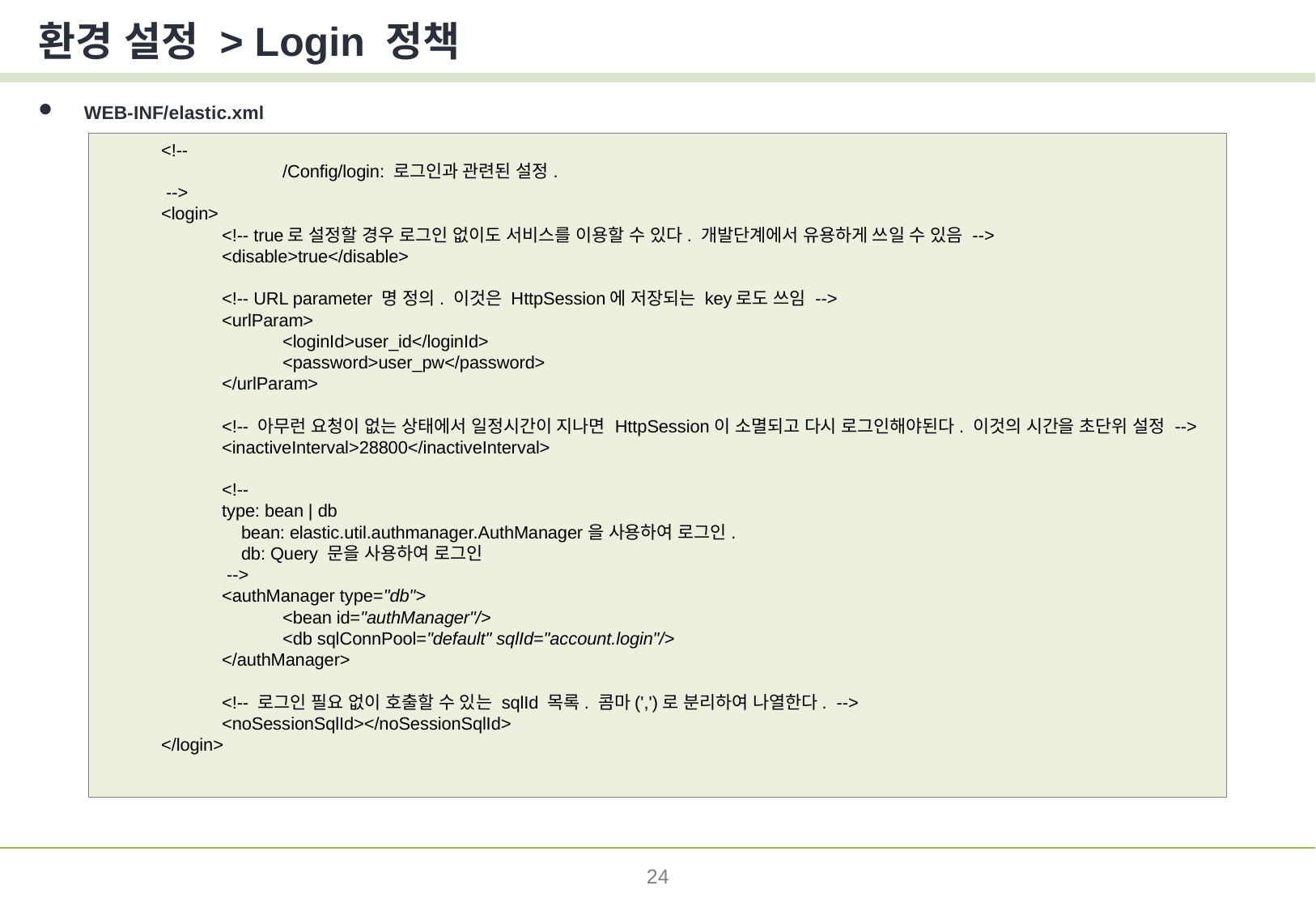

# 환경 설정 > Login 정책
WEB-INF/elastic.xml

<!--
	/Config/login: 로그인과 관련된 설정.
 -->
<login>
<!-- true로 설정할 경우 로그인 없이도 서비스를 이용할 수 있다. 개발단계에서 유용하게 쓰일 수 있음 -->
<disable>true</disable>

<!-- URL parameter 명 정의. 이것은 HttpSession에 저장되는 key로도 쓰임 -->
<urlParam>
<loginId>user_id</loginId>
<password>user_pw</password>
</urlParam>

<!-- 아무런 요청이 없는 상태에서 일정시간이 지나면 HttpSession이 소멸되고 다시 로그인해야된다. 이것의 시간을 초단위 설정 -->
<inactiveInterval>28800</inactiveInterval>

<!--
type: bean | db
    bean: elastic.util.authmanager.AuthManager을 사용하여 로그인.
    db: Query 문을 사용하여 로그인
 -->
<authManager type="db">
<bean id="authManager"/>
<db sqlConnPool="default" sqlId="account.login"/>
</authManager>

<!-- 로그인 필요 없이 호출할 수 있는 sqlId 목록. 콤마(',')로 분리하여 나열한다.  -->
<noSessionSqlId></noSessionSqlId>
</login>
24